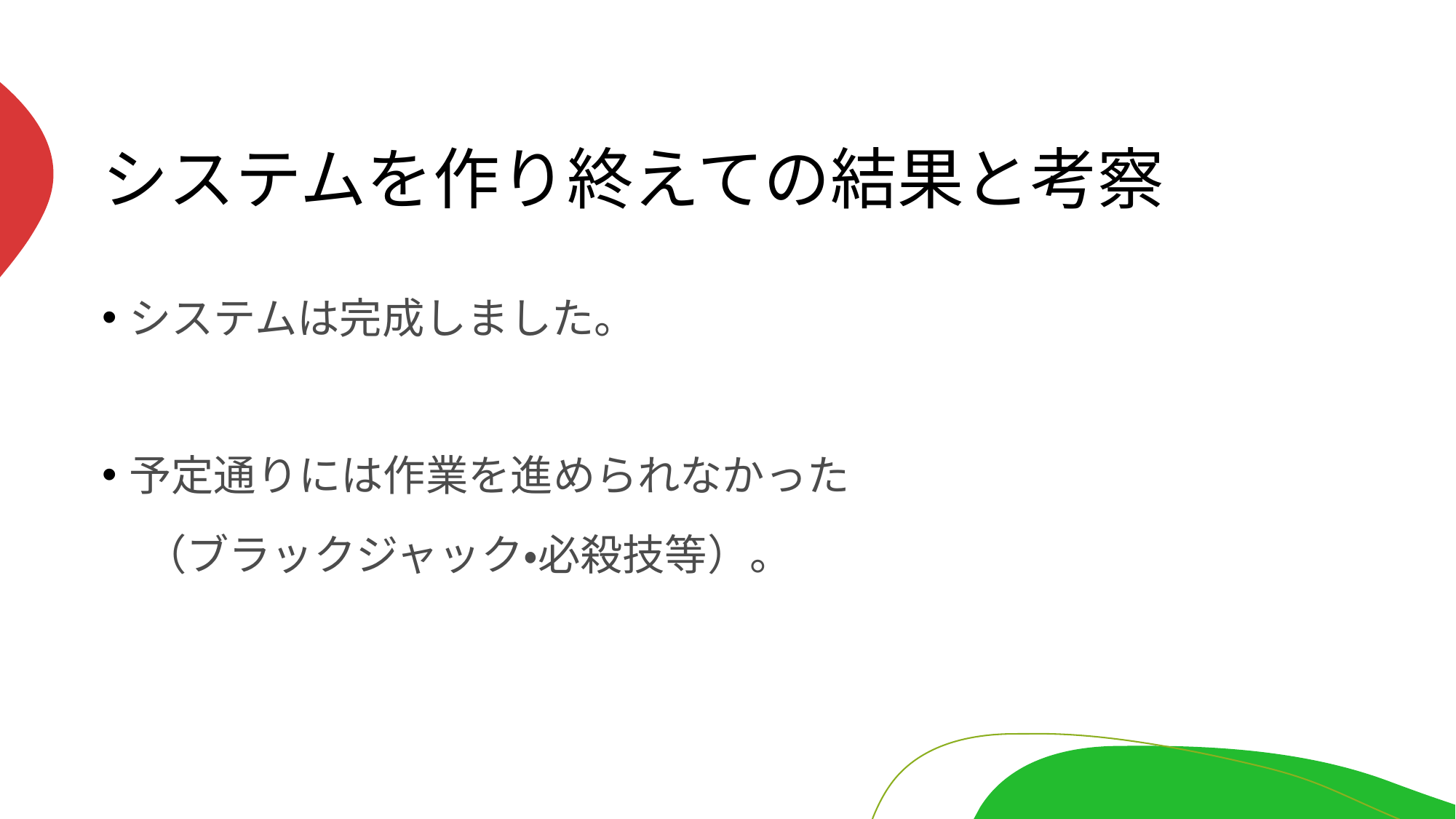

# システムを作り終えての結果と考察
システムは完成しました。

予定通りには作業を進められなかった
　（ブラックジャック・必殺技等）。